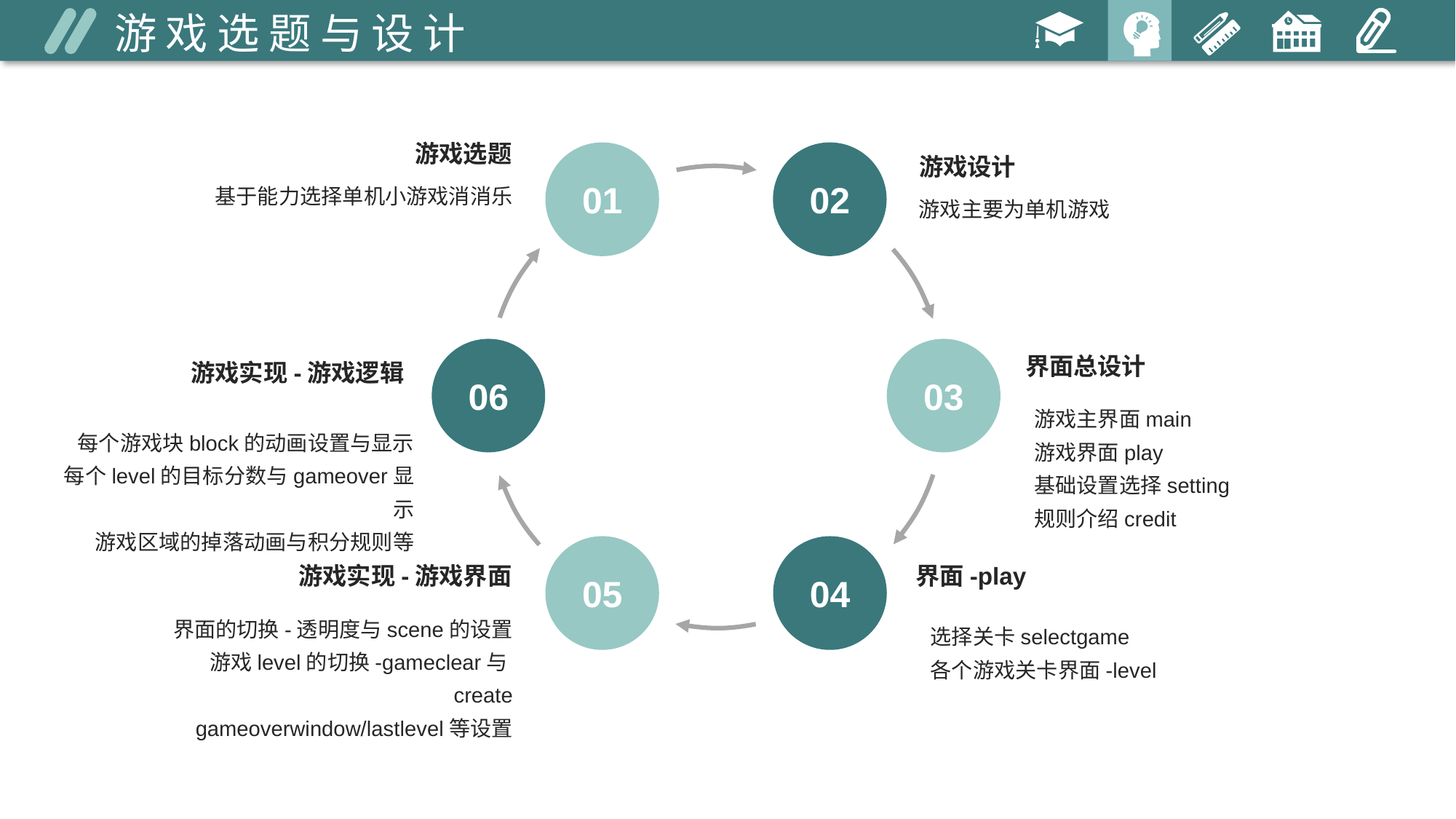

游戏选题与设计

游戏选题
01
02
游戏设计

基于能力选择单机小游戏消消乐
游戏主要为单机游戏
06
03
界面总设计
游戏实现-游戏逻辑
游戏主界面main
游戏界面play
基础设置选择setting
规则介绍credit
每个游戏块block的动画设置与显示
每个level的目标分数与gameover显示
游戏区域的掉落动画与积分规则等

05
04
游戏实现-游戏界面
界面-play
界面的切换-透明度与scene的设置
游戏level的切换-gameclear与create
gameoverwindow/lastlevel等设置

选择关卡selectgame
各个游戏关卡界面-level